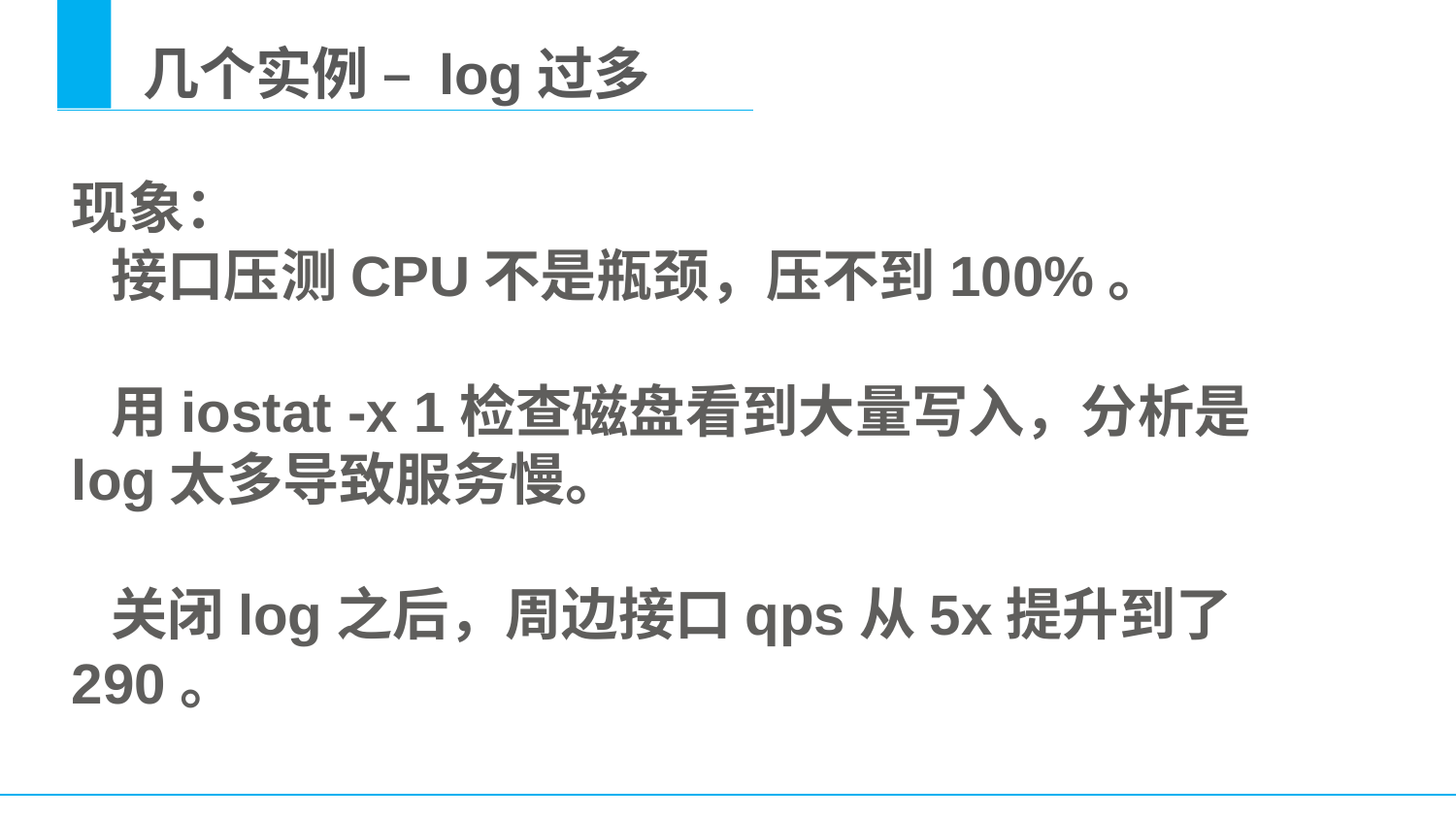

几个实例 – log过多
现象：
  接口压测CPU不是瓶颈，压不到100%。

  用iostat -x 1检查磁盘看到大量写入，分析是log太多导致服务慢。

  关闭log之后，周边接口qps从5x提升到了290。